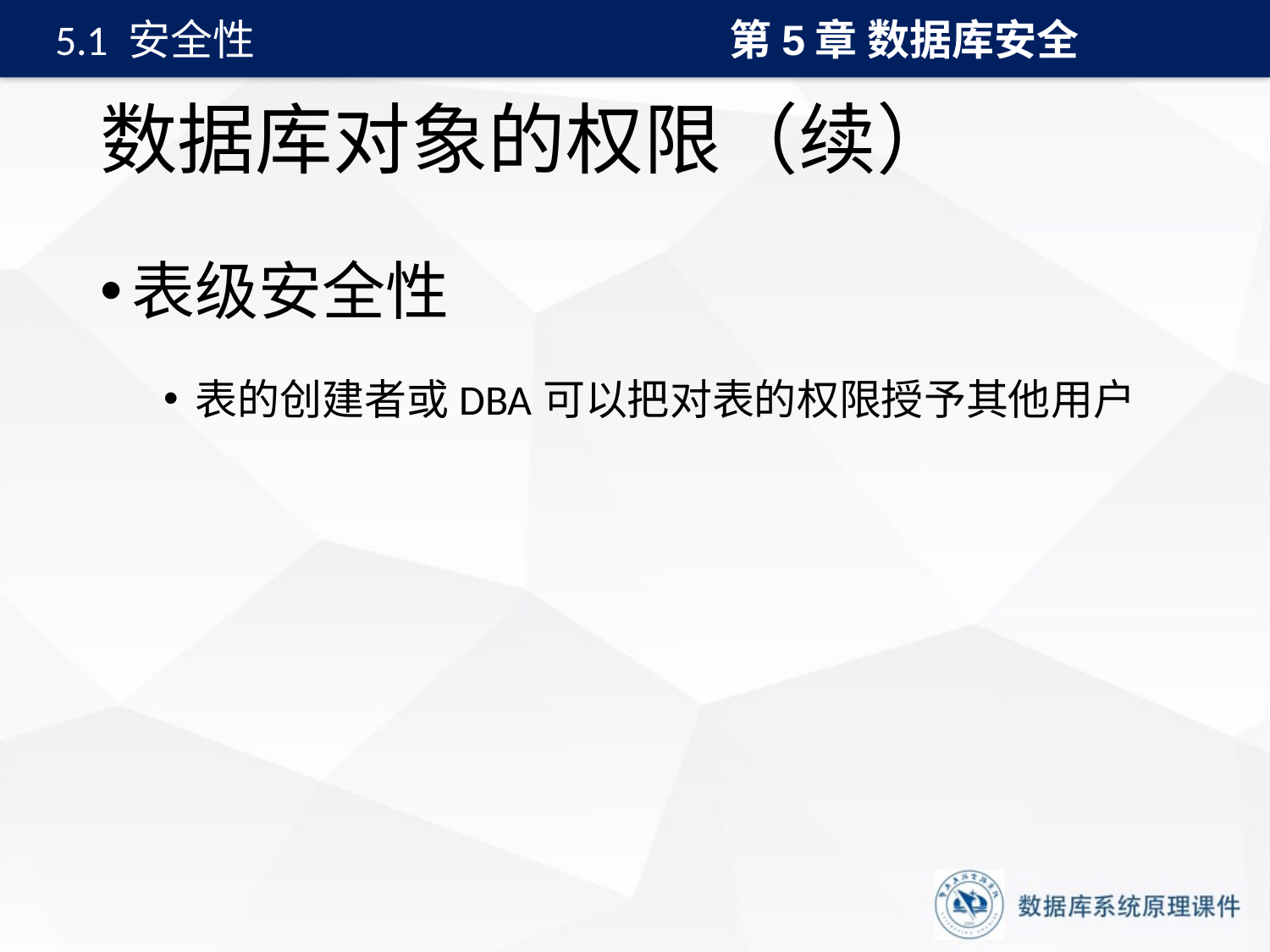

第5章 数据库安全
5.1 安全性
# 数据库对象的权限（续）
表级安全性
表的创建者或DBA可以把对表的权限授予其他用户